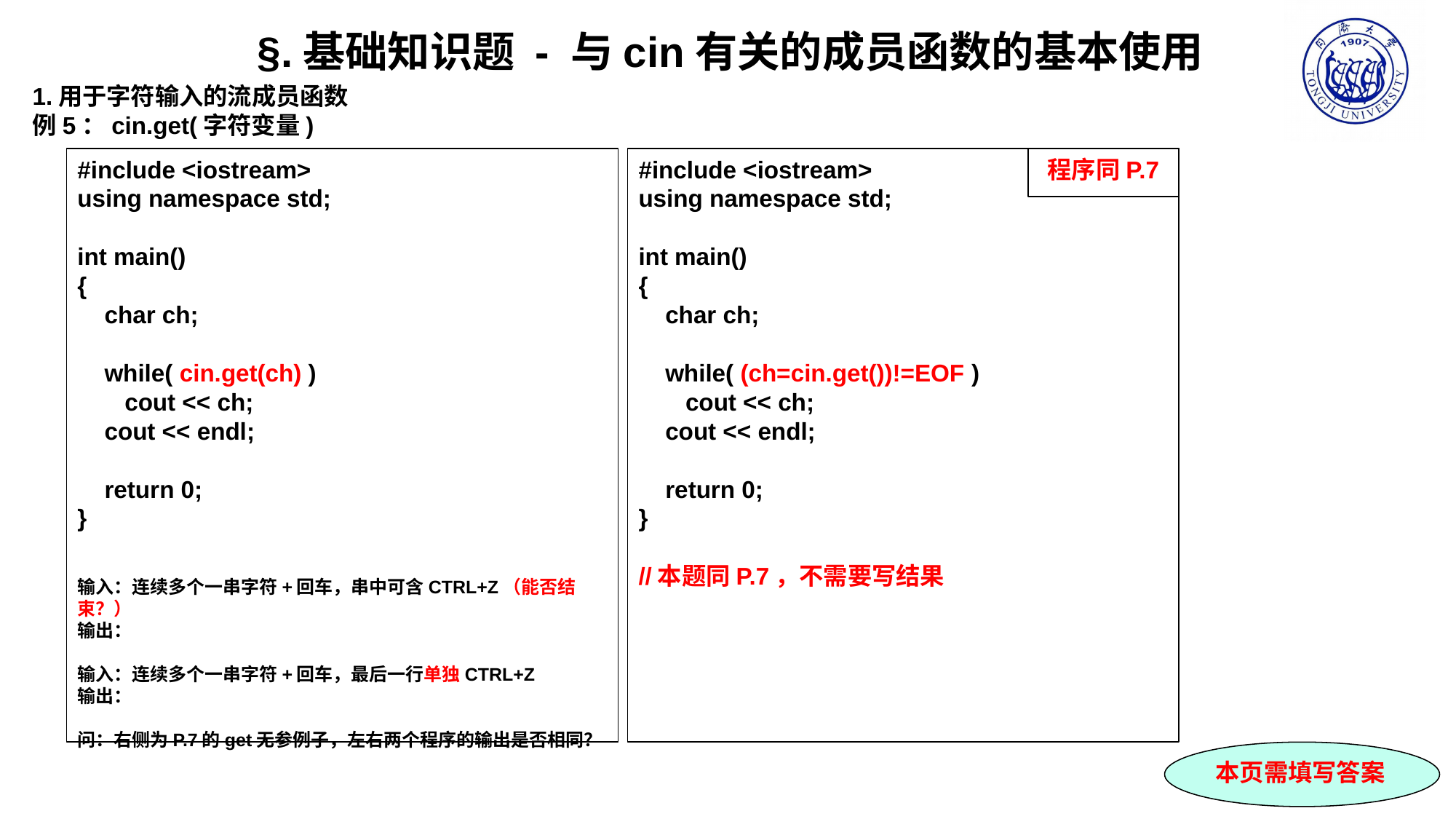

§.基础知识题 - 与cin有关的成员函数的基本使用
1.用于字符输入的流成员函数
例5：cin.get(字符变量)
#include <iostream>
using namespace std;

int main()
{
    char ch;

    while( cin.get(ch) )
       cout << ch;
    cout << endl;

    return 0;
}

输入：连续多个一串字符+回车，串中可含CTRL+Z（能否结束？）
输出：

输入：连续多个一串字符+回车，最后一行单独CTRL+Z
输出：

问：右侧为P.7的get无参例子，左右两个程序的输出是否相同？

#include <iostream>
using namespace std;

int main()
{
    char ch;

    while( (ch=cin.get())!=EOF )
       cout << ch;
    cout << endl;

    return 0;
}

//本题同P.7，不需要写结果
程序同P.7
本页需填写答案